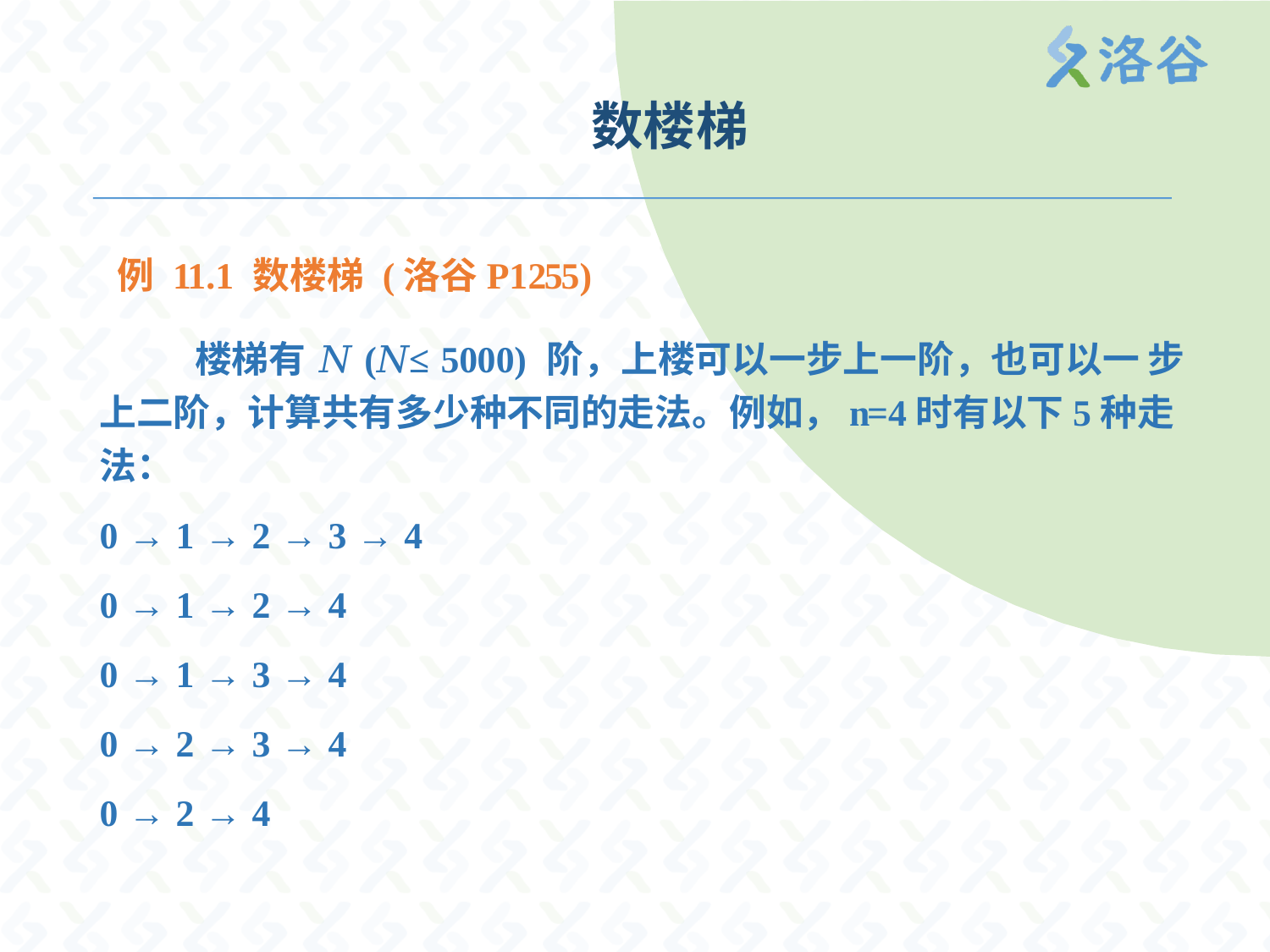

数楼梯

例 11.1 数楼梯 (洛谷P1255)

楼梯有 𝑁(𝑁≤ 5000) 阶，上楼可以一步上一阶，也可以一 步上二阶，计算共有多少种不同的走法。例如，n=4时有以下5种走法：
0 → 1 → 2 → 3 → 4
0 → 1 → 2 → 4
0 → 1 → 3 → 4
0 → 2 → 3 → 4
0 → 2 → 4